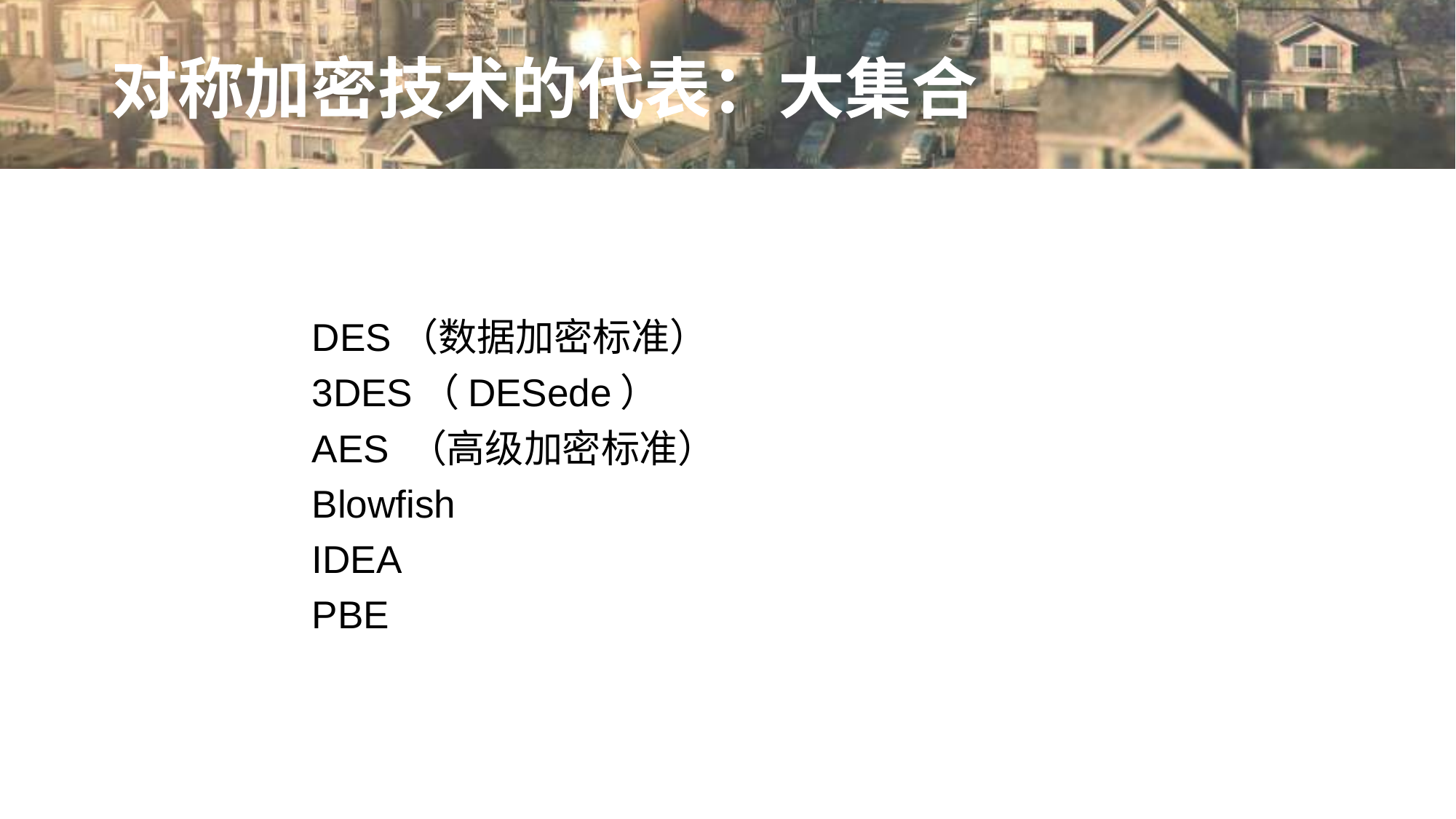

# 对称加密技术的代表：大集合
DES（数据加密标准）
3DES（DESede）
AES （高级加密标准）
Blowfish
IDEA
PBE